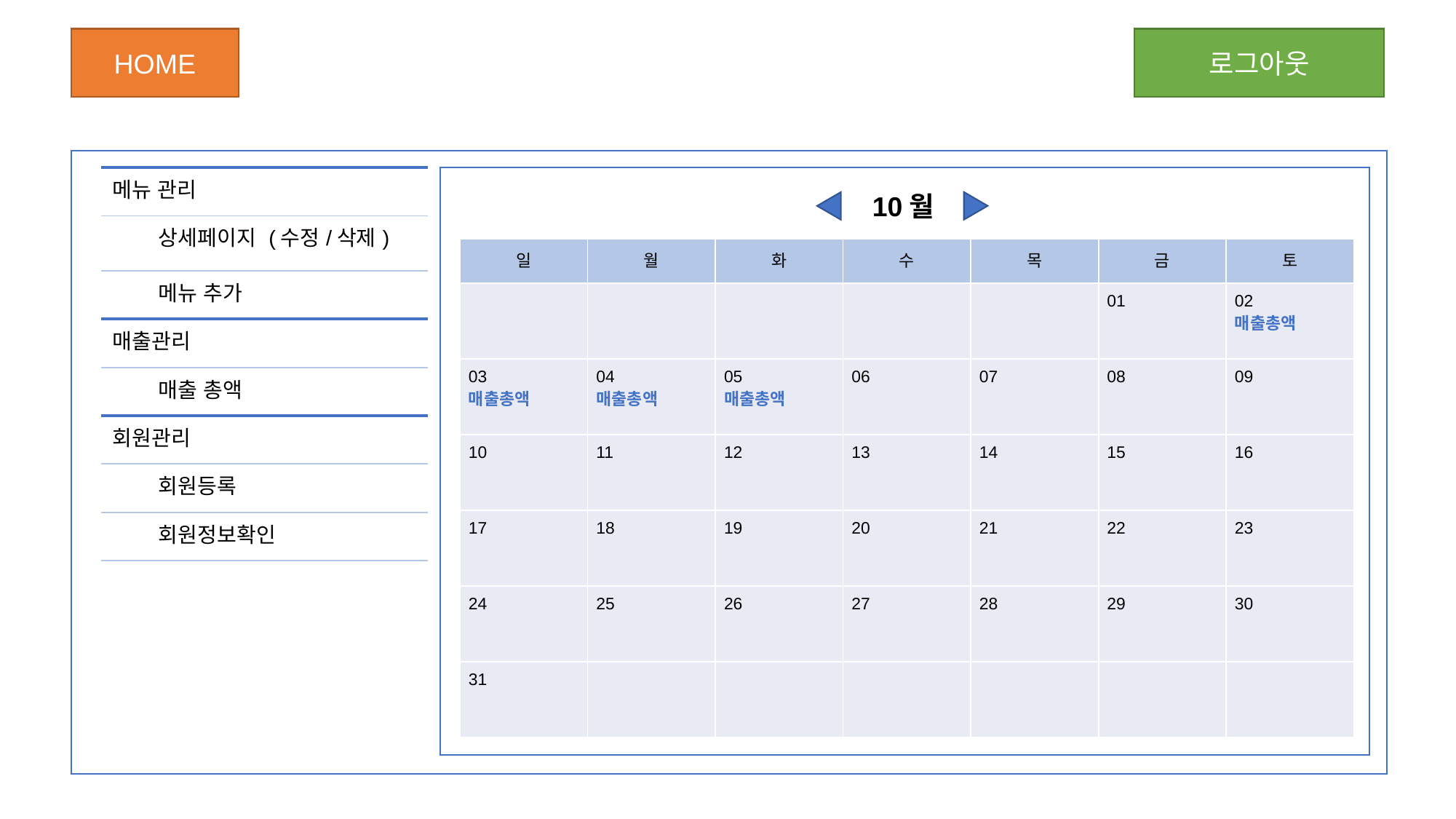

HOME
로그아웃

| 메뉴 관리 |  |
| --- | --- |
|  | 상세페이지 (수정/삭제) |
|  | 메뉴 추가 |
| 매출관리 |  |
|  | 매출 총액 |
| 회원관리 |  |
|  | 회원등록 |
|  | 회원정보확인 |

10월

| 일 | 월 | 화 | 수 | 목 | 금 | 토 |
| --- | --- | --- | --- | --- | --- | --- |
|  |  |  |  |  | 01 | 02 매출총액 |
| 03 매출총액 | 04 매출총액 | 05 매출총액 | 06 | 07 | 08 | 09 |
| 10 | 11 | 12 | 13 | 14 | 15 | 16 |
| 17 | 18 | 19 | 20 | 21 | 22 | 23 |
| 24 | 25 | 26 | 27 | 28 | 29 | 30 |
| 31 |  |  |  |  |  |  |